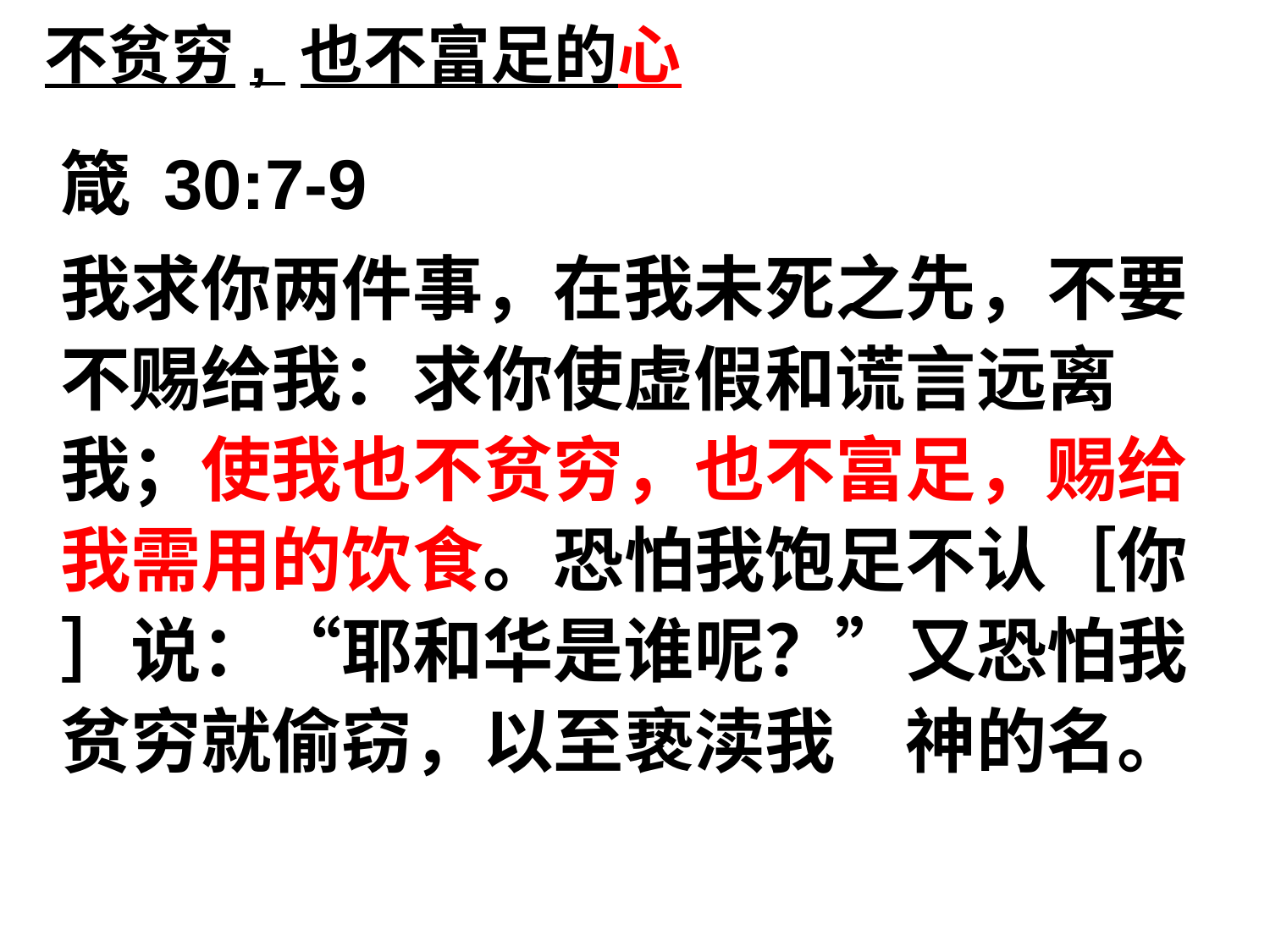

# 不贫穷, 也不富足的心
箴 30:7-9
我求你两件事，在我未死之先，不要不赐给我：求你使虚假和谎言远离我；使我也不贫穷，也不富足，赐给我需用的饮食。恐怕我饱足不认［你］说：“耶和华是谁呢？”又恐怕我贫穷就偷窃，以至亵渎我　神的名。